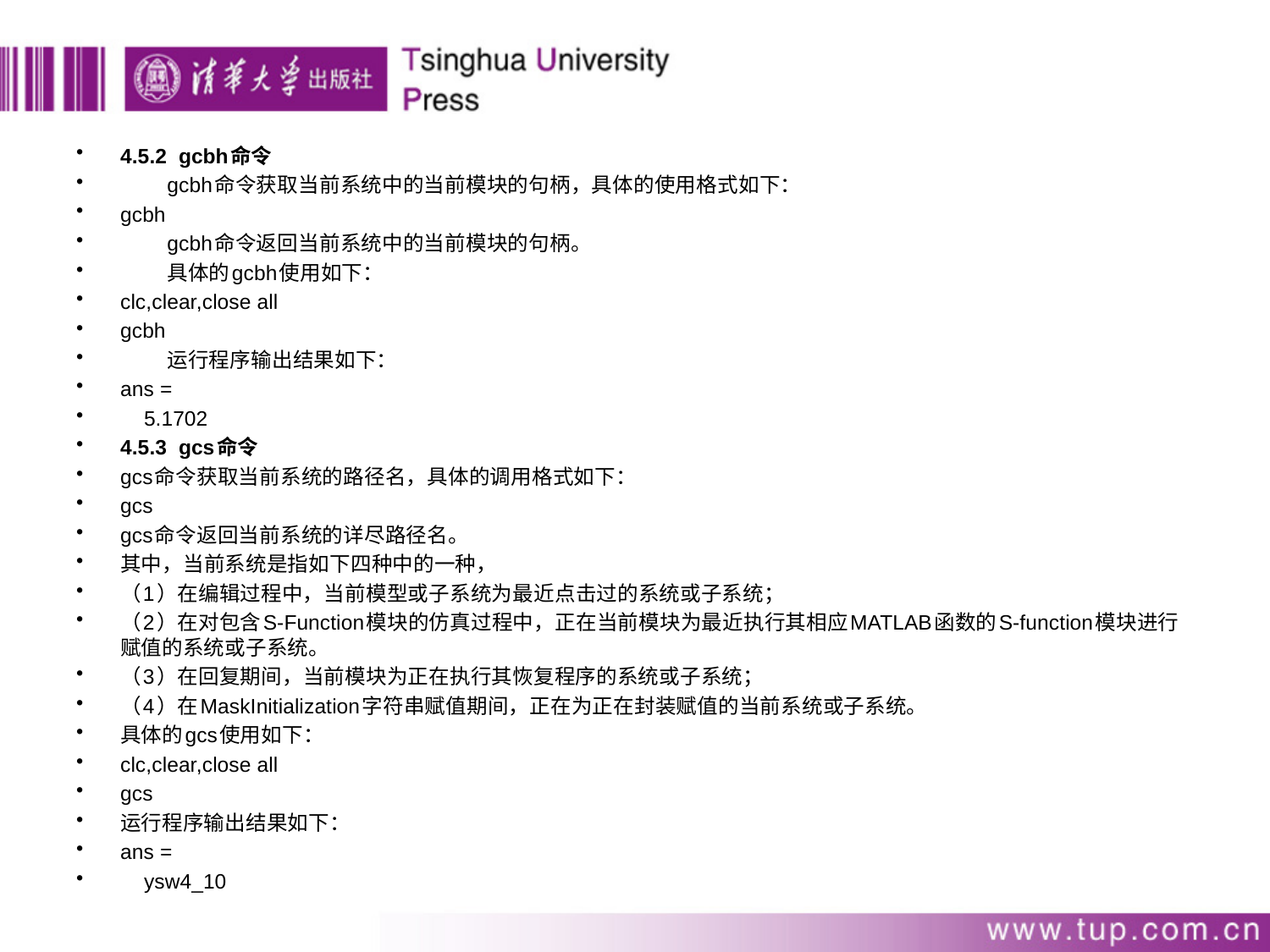

4.5.2  gcbh命令
	gcbh命令获取当前系统中的当前模块的句柄，具体的使用格式如下：
gcbh
	gcbh命令返回当前系统中的当前模块的句柄。
	具体的gcbh使用如下：
clc,clear,close all
gcbh
	运行程序输出结果如下：
ans =
    5.1702
4.5.3  gcs命令
gcs命令获取当前系统的路径名，具体的调用格式如下：
gcs
gcs命令返回当前系统的详尽路径名。
其中，当前系统是指如下四种中的一种，
（1）在编辑过程中，当前模型或子系统为最近点击过的系统或子系统；
（2）在对包含S-Function模块的仿真过程中，正在当前模块为最近执行其相应MATLAB函数的S-function模块进行赋值的系统或子系统。
（3）在回复期间，当前模块为正在执行其恢复程序的系统或子系统；
（4）在MaskInitialization字符串赋值期间，正在为正在封装赋值的当前系统或子系统。
具体的gcs使用如下：
clc,clear,close all
gcs
运行程序输出结果如下：
ans =
    ysw4_10